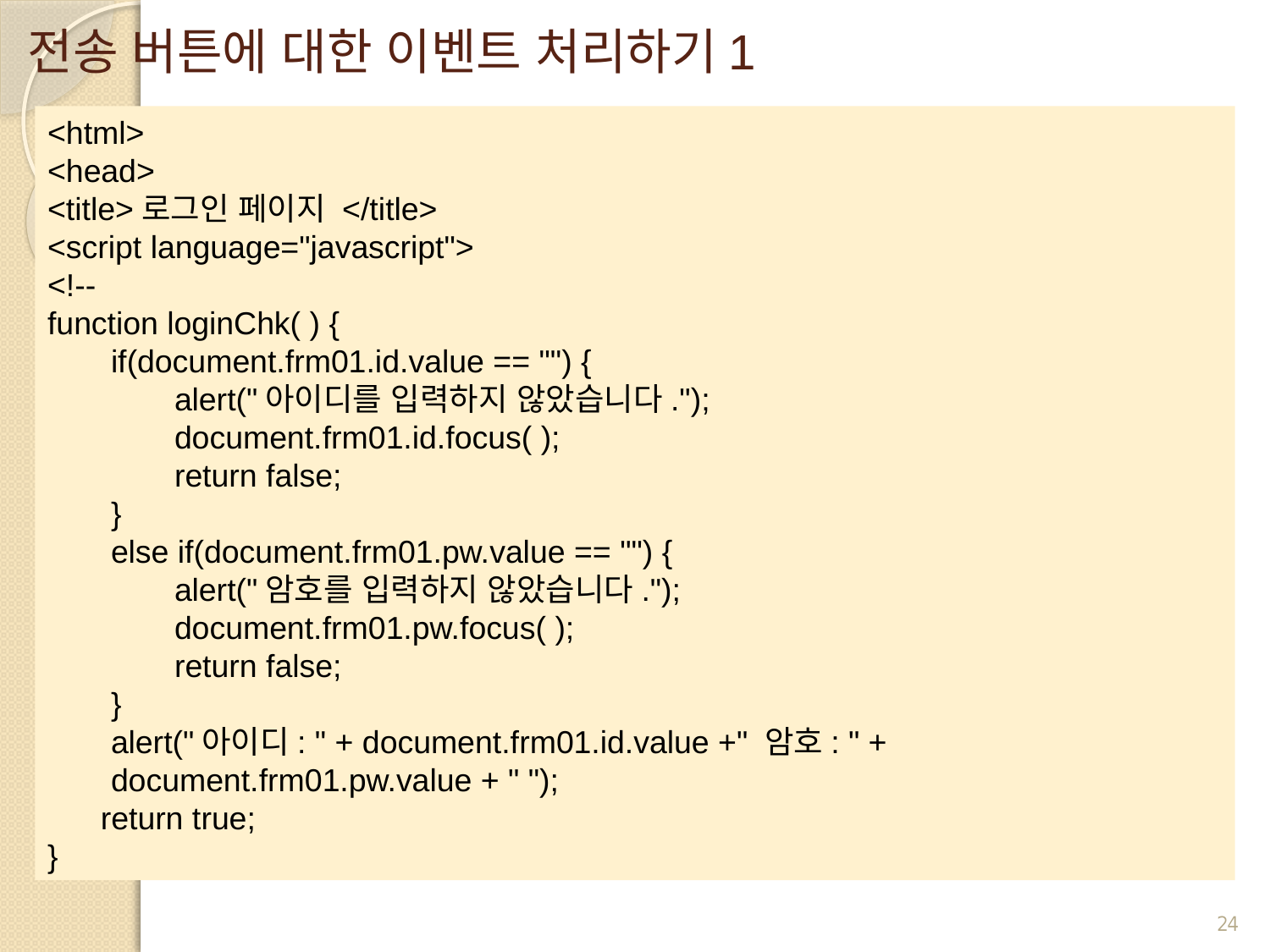

# 전송 버튼에 대한 이벤트 처리하기1
<html>
<head>
<title>로그인 페이지 </title>
<script language="javascript">
<!--
function loginChk( ) {
if(document.frm01.id.value == "") {
alert("아이디를 입력하지 않았습니다.");
document.frm01.id.focus( );
return false;
}
else if(document.frm01.pw.value == "") {
alert("암호를 입력하지 않았습니다.");
document.frm01.pw.focus( );
return false;
}
alert("아이디: " + document.frm01.id.value +" 암호: " + document.frm01.pw.value + " ");
      return true;
}
24